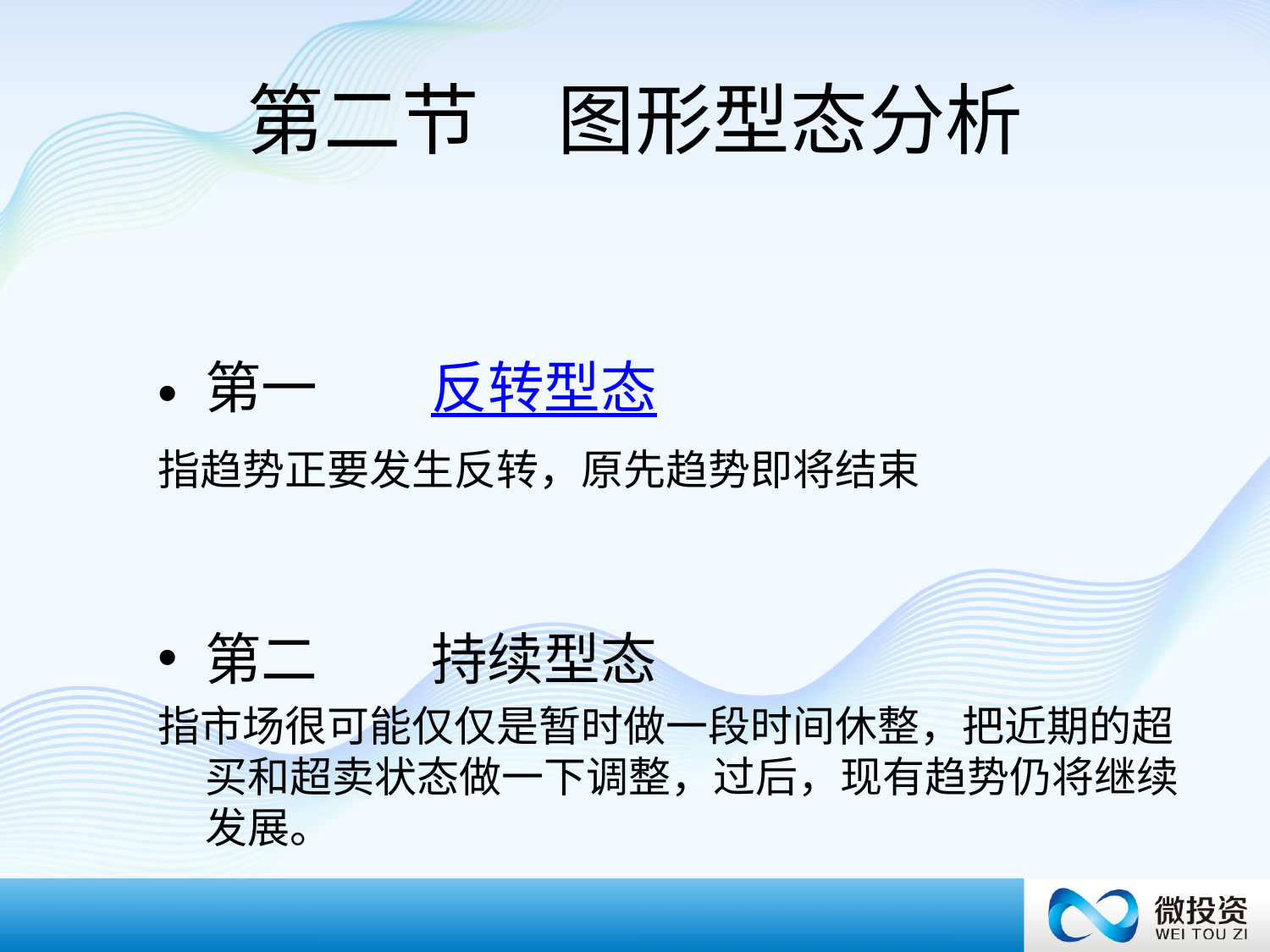

# 第二节　图形型态分析
第一　　反转型态
指趋势正要发生反转，原先趋势即将结束

第二　　持续型态
指市场很可能仅仅是暂时做一段时间休整，把近期的超买和超卖状态做一下调整，过后，现有趋势仍将继续发展。